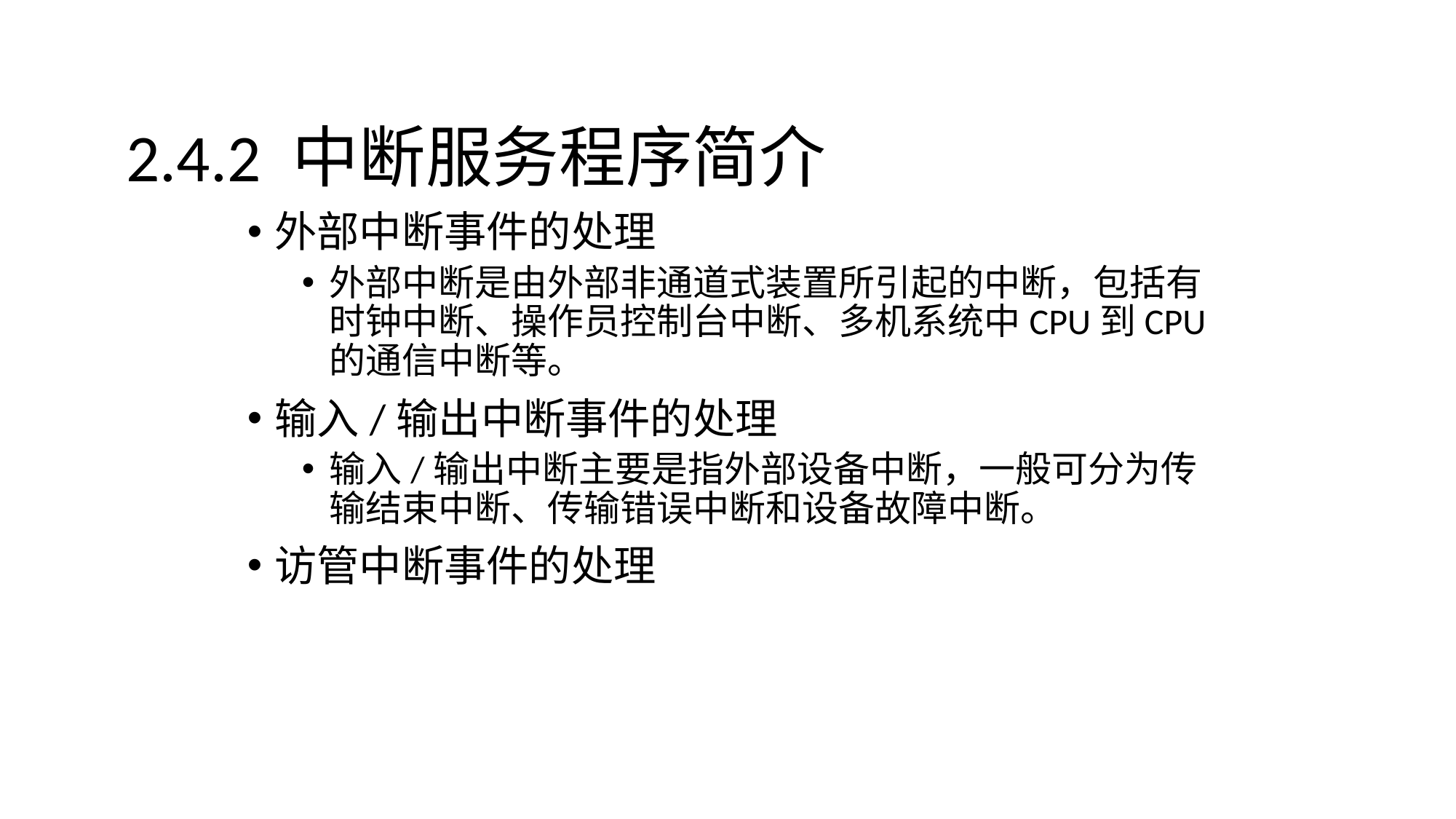

# 2.4.2 中断服务程序简介
外部中断事件的处理
外部中断是由外部非通道式装置所引起的中断，包括有时钟中断、操作员控制台中断、多机系统中CPU到CPU的通信中断等。
输入/输出中断事件的处理
输入/输出中断主要是指外部设备中断，一般可分为传输结束中断、传输错误中断和设备故障中断。
访管中断事件的处理
5